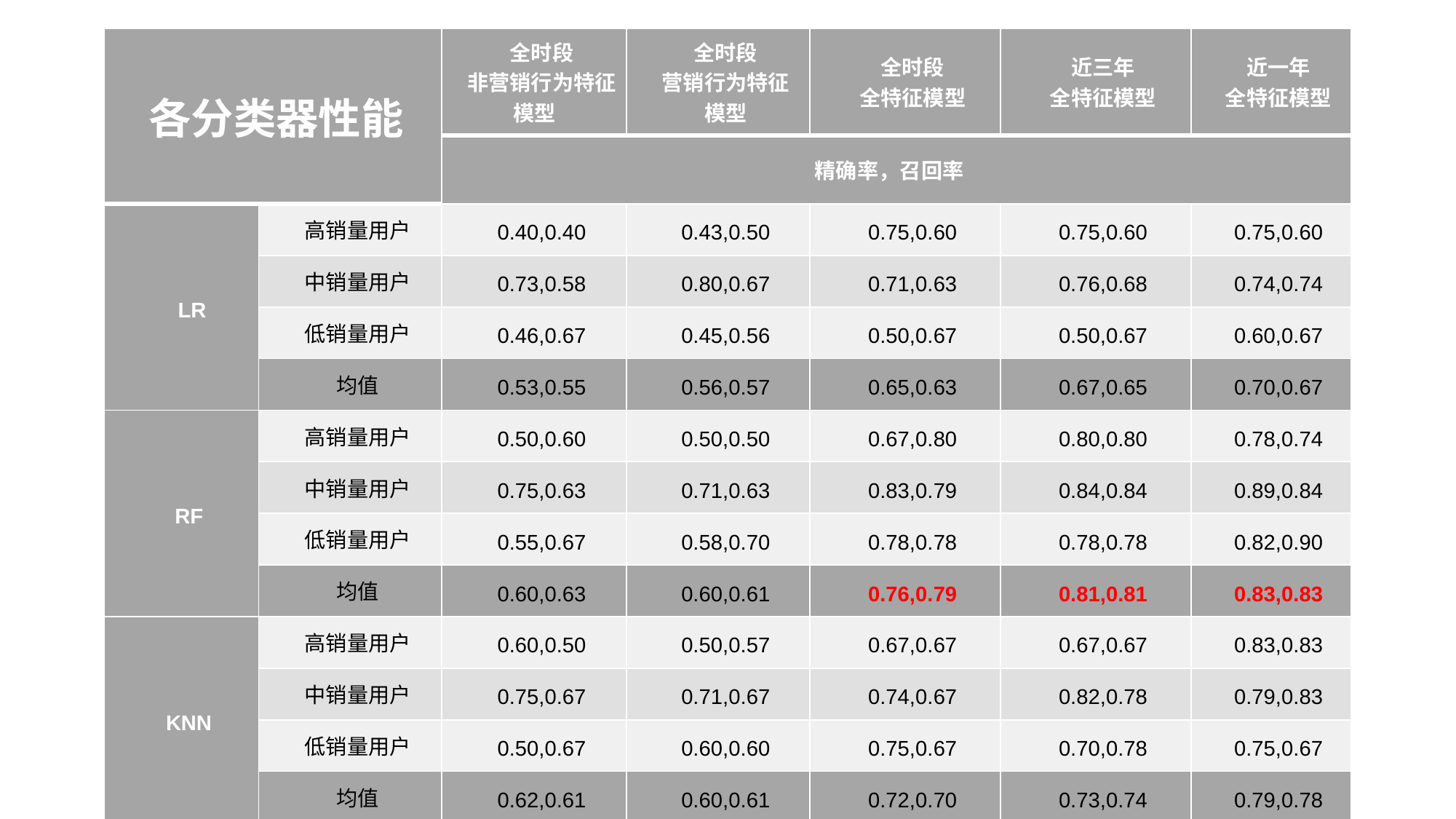

| 各分类器性能 |  | 全时段 非营销行为特征模型 | 全时段 营销行为特征 模型 | 全时段 全特征模型 | 近三年 全特征模型 | 近一年 全特征模型 |
| --- | --- | --- | --- | --- | --- | --- |
|  |  | 精确率，召回率 |  |  |  |  |
| LR | 高销量用户 | 0.40,0.40 | 0.43,0.50 | 0.75,0.60 | 0.75,0.60 | 0.75,0.60 |
|  | 中销量用户 | 0.73,0.58 | 0.80,0.67 | 0.71,0.63 | 0.76,0.68 | 0.74,0.74 |
|  | 低销量用户 | 0.46,0.67 | 0.45,0.56 | 0.50,0.67 | 0.50,0.67 | 0.60,0.67 |
|  | 均值 | 0.53,0.55 | 0.56,0.57 | 0.65,0.63 | 0.67,0.65 | 0.70,0.67 |
| RF | 高销量用户 | 0.50,0.60 | 0.50,0.50 | 0.67,0.80 | 0.80,0.80 | 0.78,0.74 |
|  | 中销量用户 | 0.75,0.63 | 0.71,0.63 | 0.83,0.79 | 0.84,0.84 | 0.89,0.84 |
|  | 低销量用户 | 0.55,0.67 | 0.58,0.70 | 0.78,0.78 | 0.78,0.78 | 0.82,0.90 |
|  | 均值 | 0.60,0.63 | 0.60,0.61 | 0.76,0.79 | 0.81,0.81 | 0.83,0.83 |
| KNN | 高销量用户 | 0.60,0.50 | 0.50,0.57 | 0.67,0.67 | 0.67,0.67 | 0.83,0.83 |
|  | 中销量用户 | 0.75,0.67 | 0.71,0.67 | 0.74,0.67 | 0.82,0.78 | 0.79,0.83 |
|  | 低销量用户 | 0.50,0.67 | 0.60,0.60 | 0.75,0.67 | 0.70,0.78 | 0.75,0.67 |
|  | 均值 | 0.62,0.61 | 0.60,0.61 | 0.72,0.70 | 0.73,0.74 | 0.79,0.78 |
# 各分类器性能
29